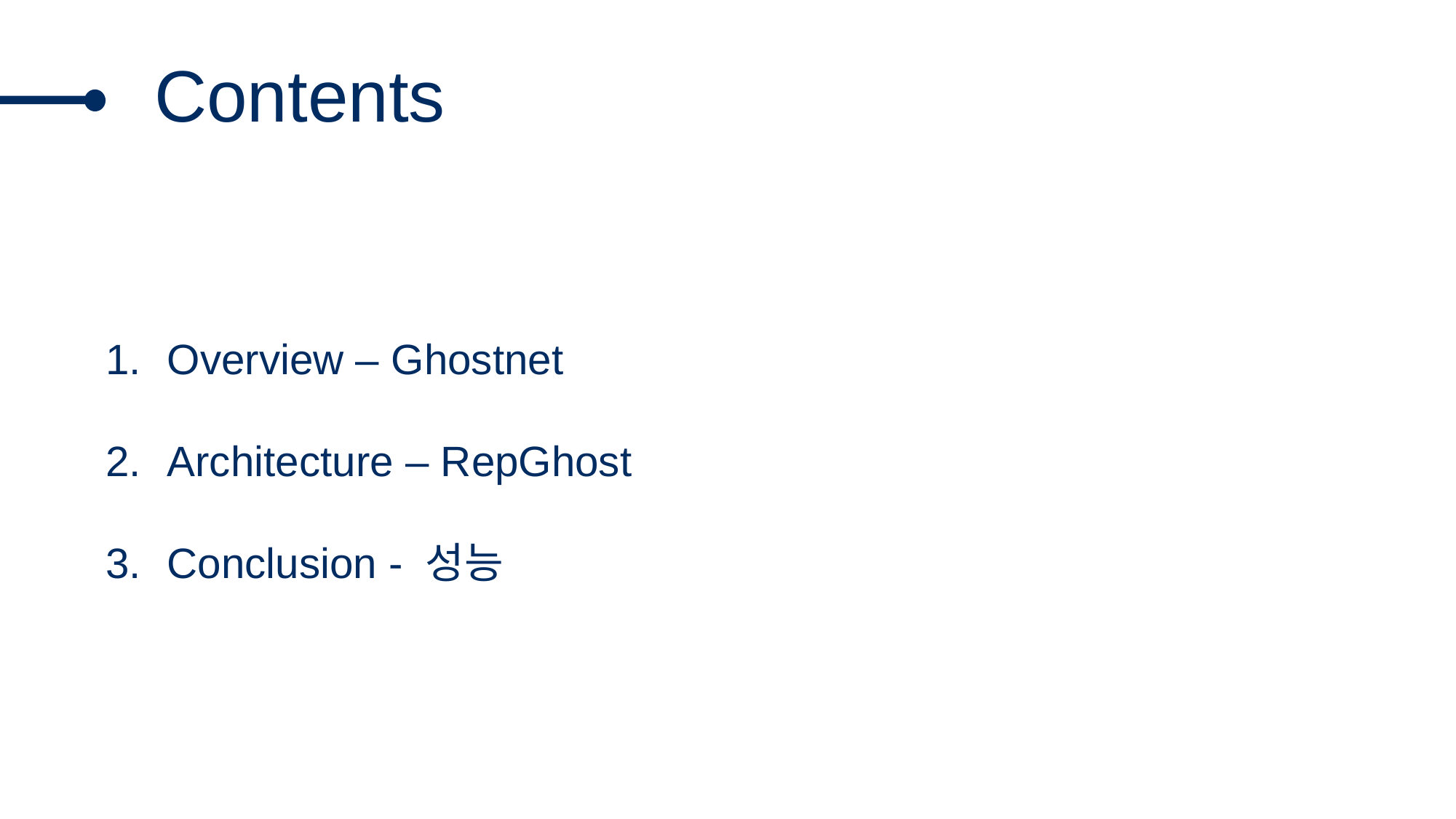

Contents

Overview – Ghostnet

Architecture – RepGhost

Conclusion - 성능